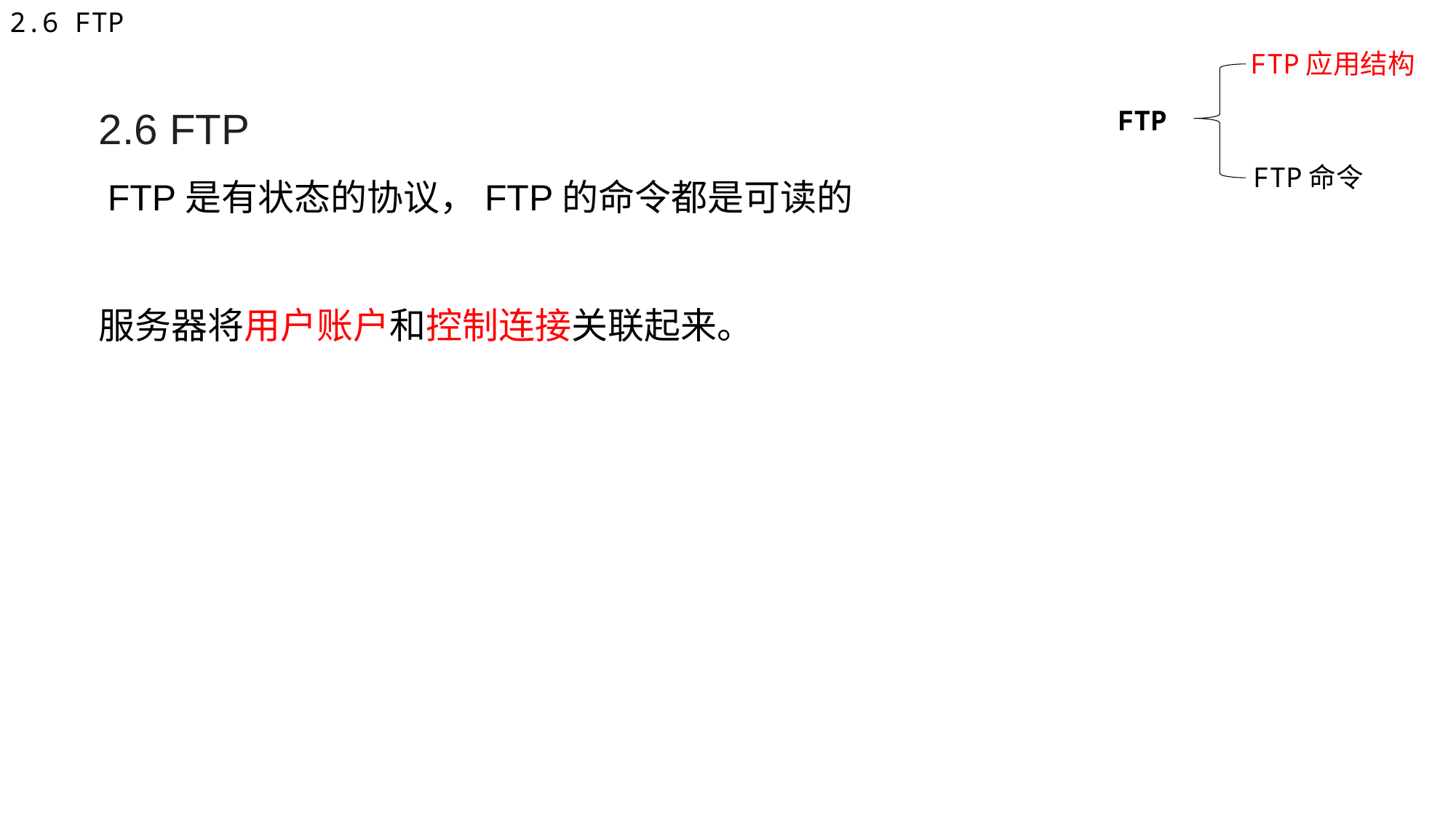

2.6 FTP
FTP应用结构

FTP
FTP命令
2.6 FTP
 FTP是有状态的协议，FTP的命令都是可读的
服务器将用户账户和控制连接关联起来。